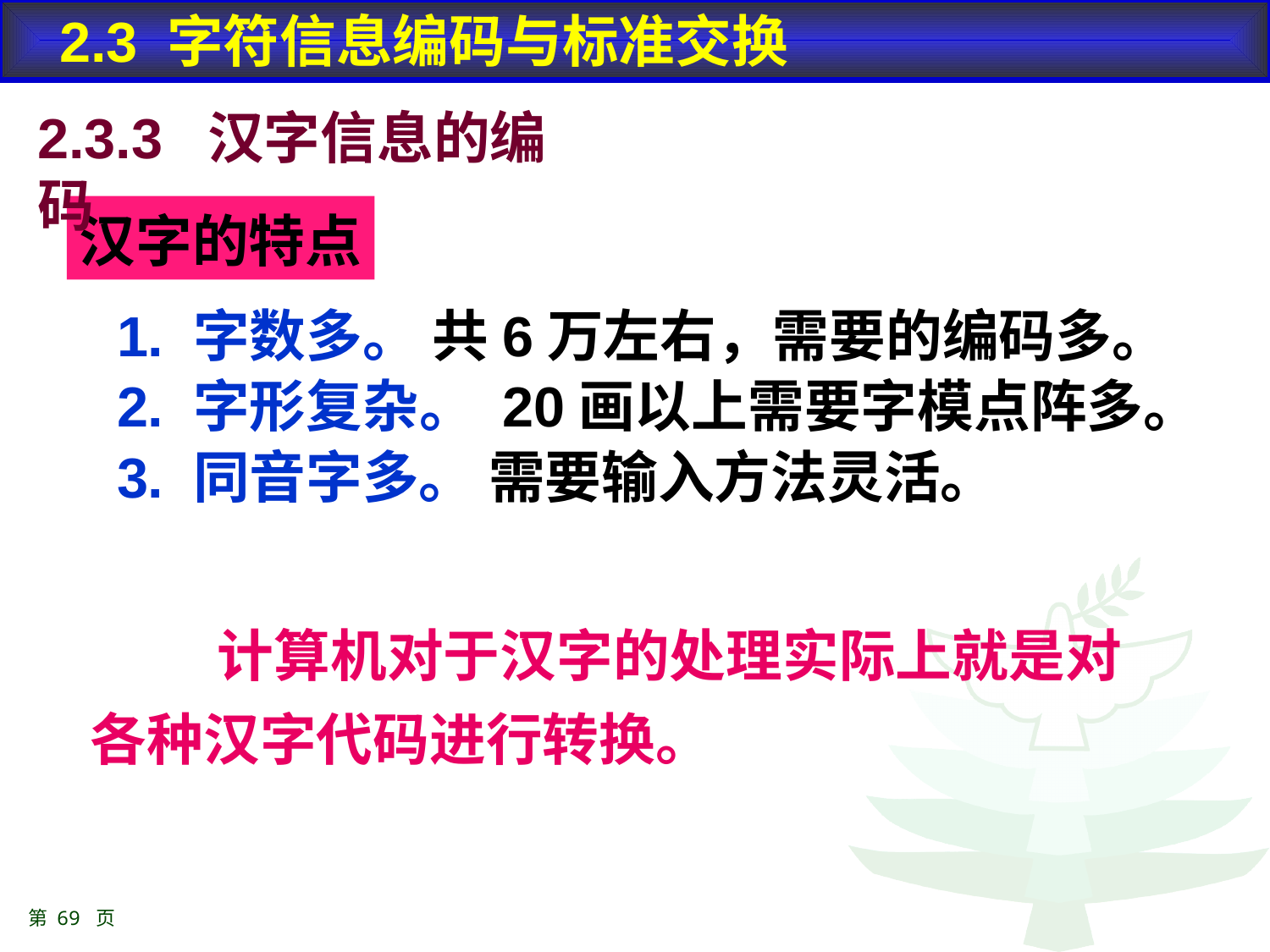

2.3 字符信息编码与标准交换
2.3.3  汉字信息的编码
汉字的特点
     1. 字数多。 共6万左右，需要的编码多。
     2. 字形复杂。 20画以上需要字模点阵多。
     3. 同音字多。 需要输入方法灵活。
	计算机对于汉字的处理实际上就是对各种汉字代码进行转换。